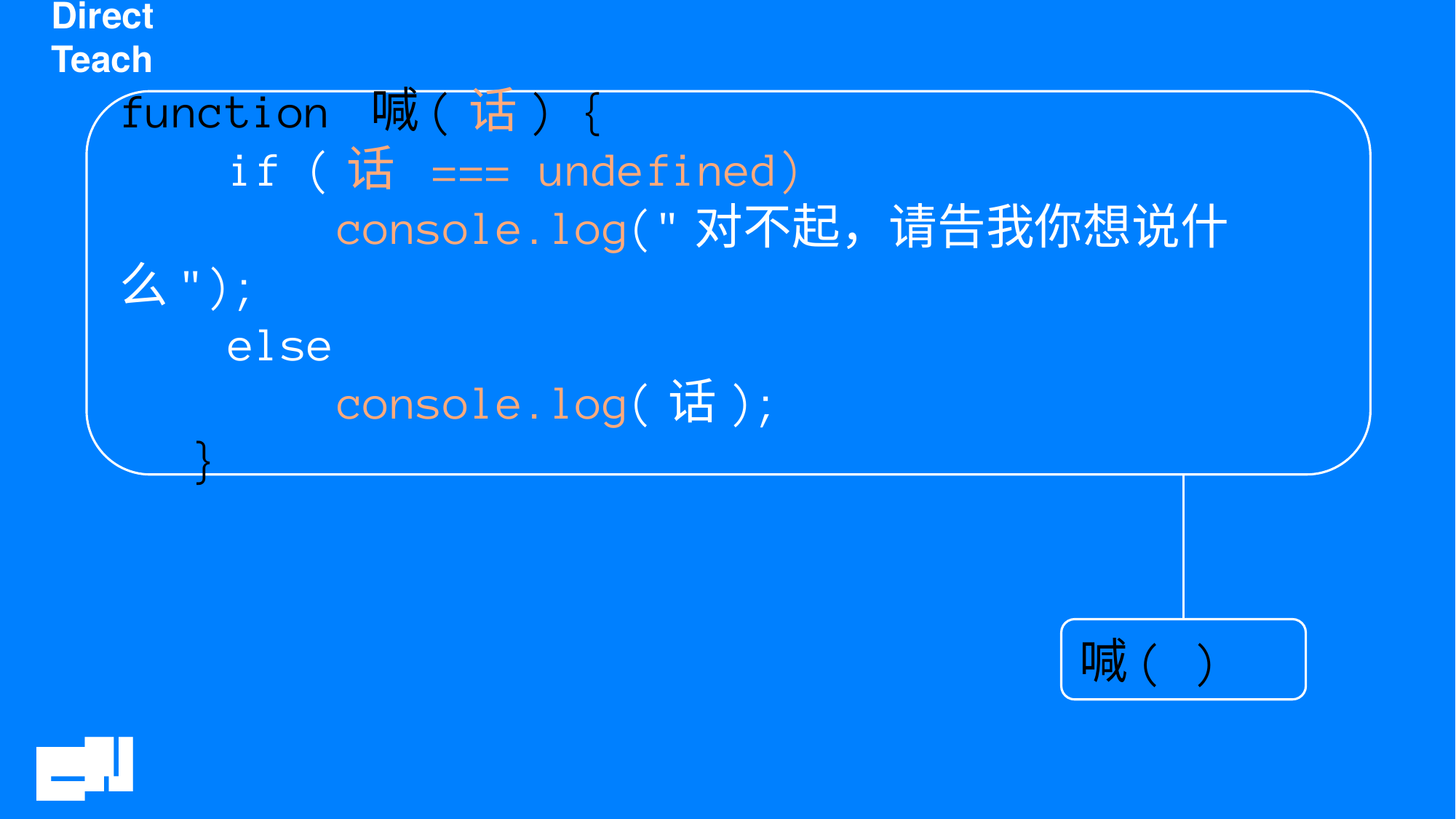

function 喊(话) {
	if (话 === undefined)
		console.log("对不起，请告我你想说什么");
	else
		console.log(话);
}
喊( )